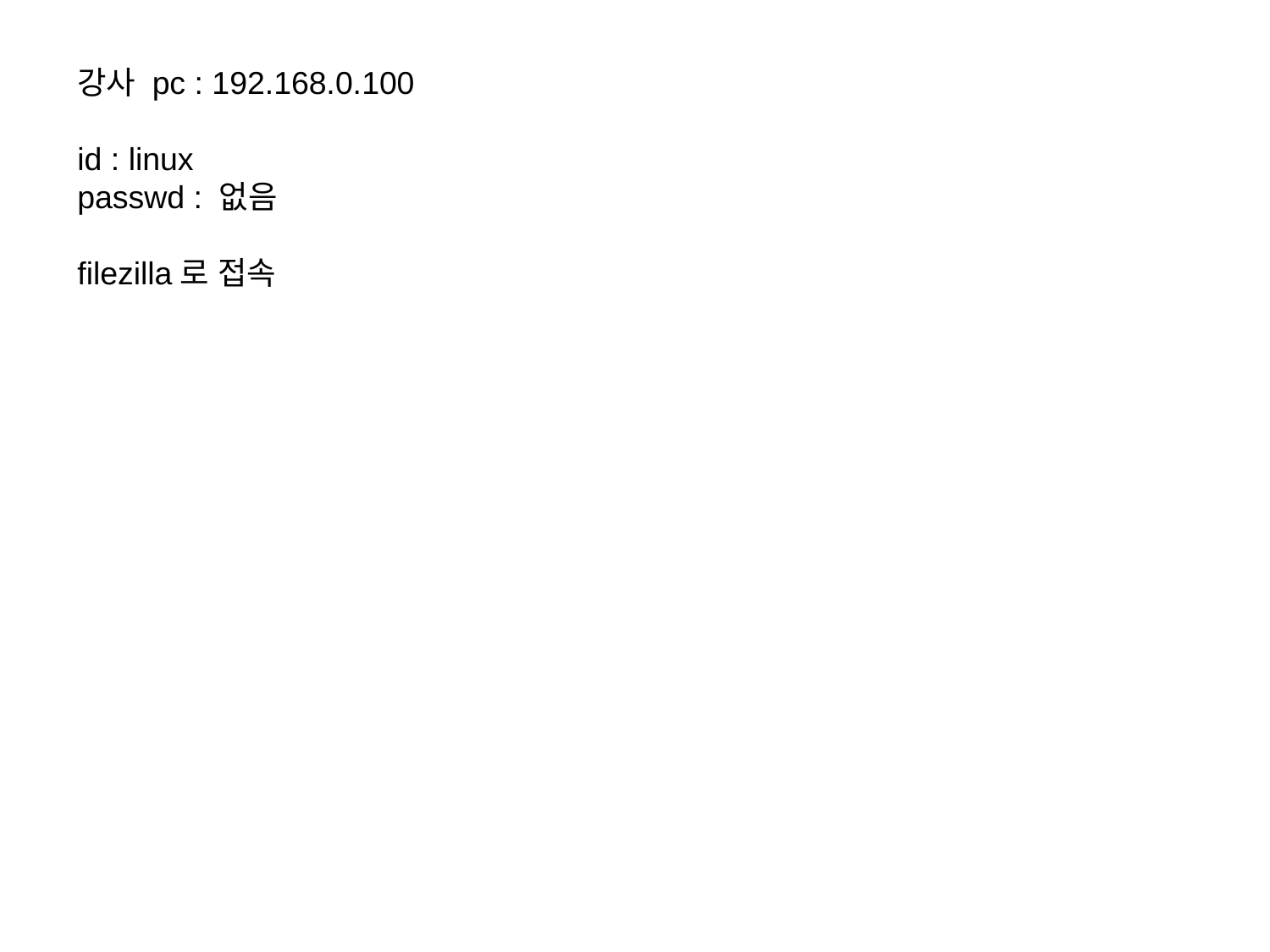

강사 pc : 192.168.0.100

id : linux
passwd : 없음

filezilla로 접속